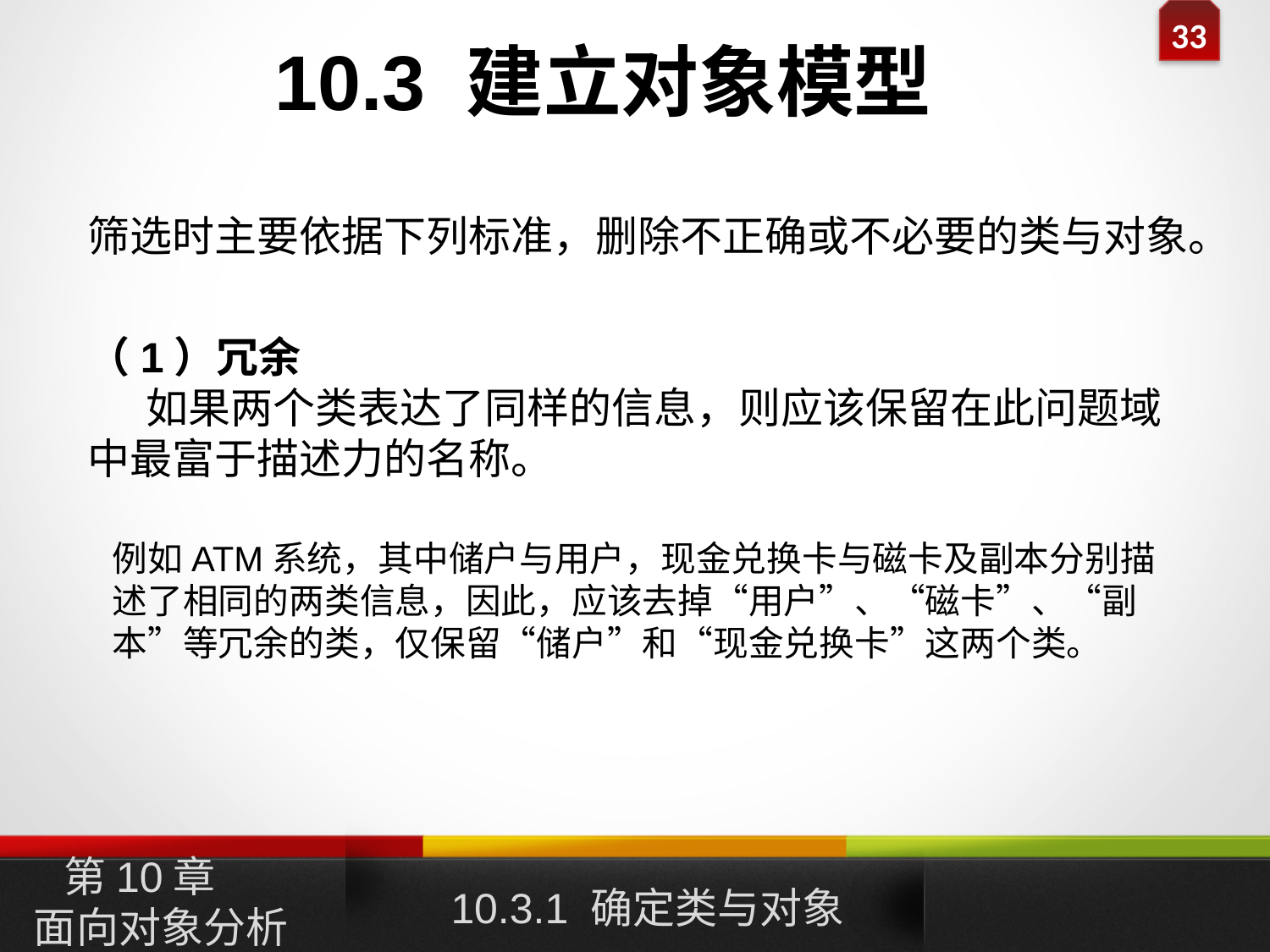

10.3 建立对象模型
筛选时主要依据下列标准，删除不正确或不必要的类与对象。
（1）冗余
     如果两个类表达了同样的信息，则应该保留在此问题域中最富于描述力的名称。
例如ATM系统，其中储户与用户，现金兑换卡与磁卡及副本分别描述了相同的两类信息，因此，应该去掉“用户”、“磁卡”、“副本”等冗余的类，仅保留“储户”和“现金兑换卡”这两个类。
10.3.1 确定类与对象